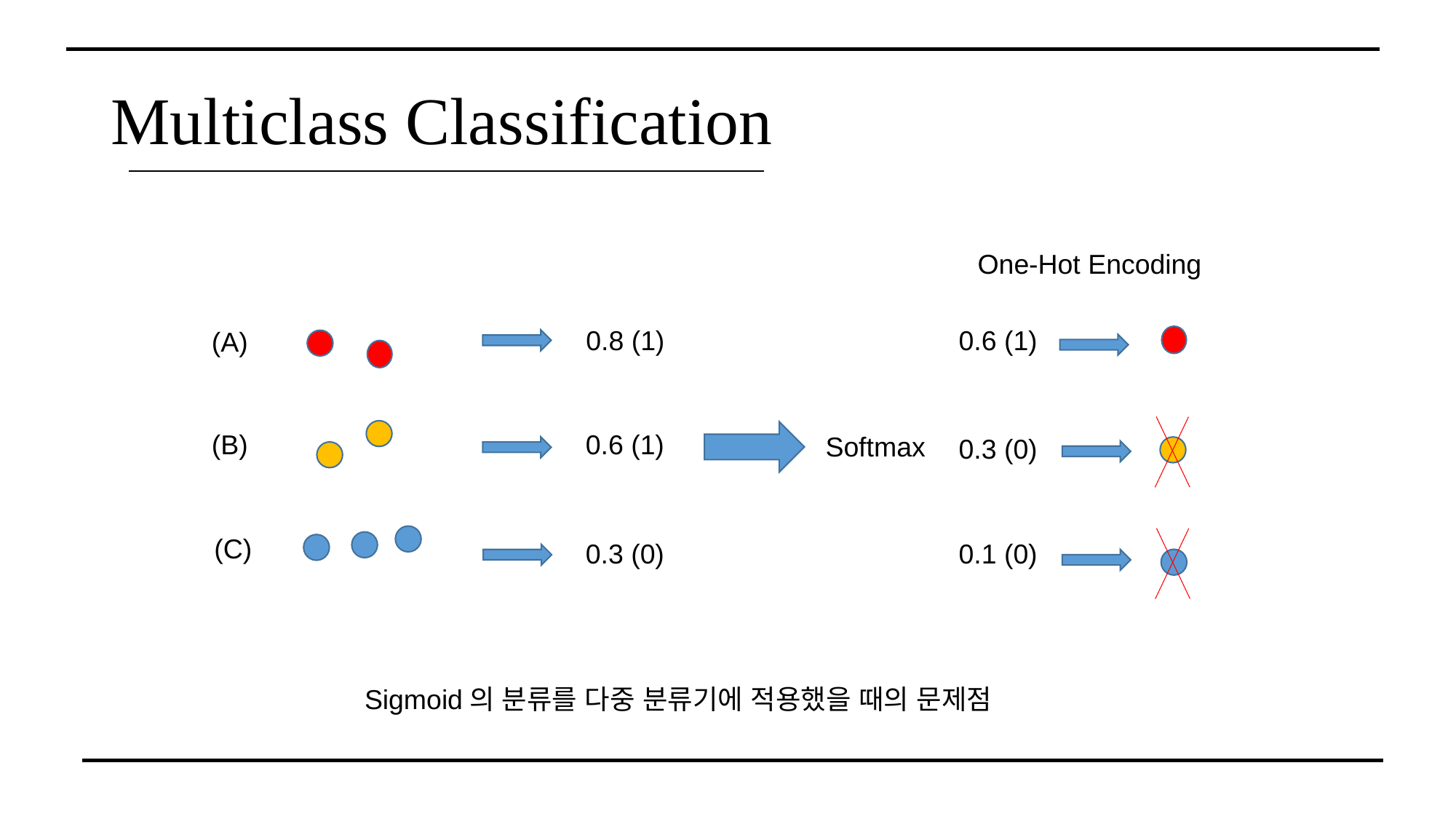

# Multiclass Classification
One-Hot Encoding
0.8 (1)

0.3 (0)

0.6 (1)
(A)

(B)
0.6 (1)
Softmax
0.3 (0)

(C)
0.1 (0)

Sigmoid의 분류를 다중 분류기에 적용했을 때의 문제점